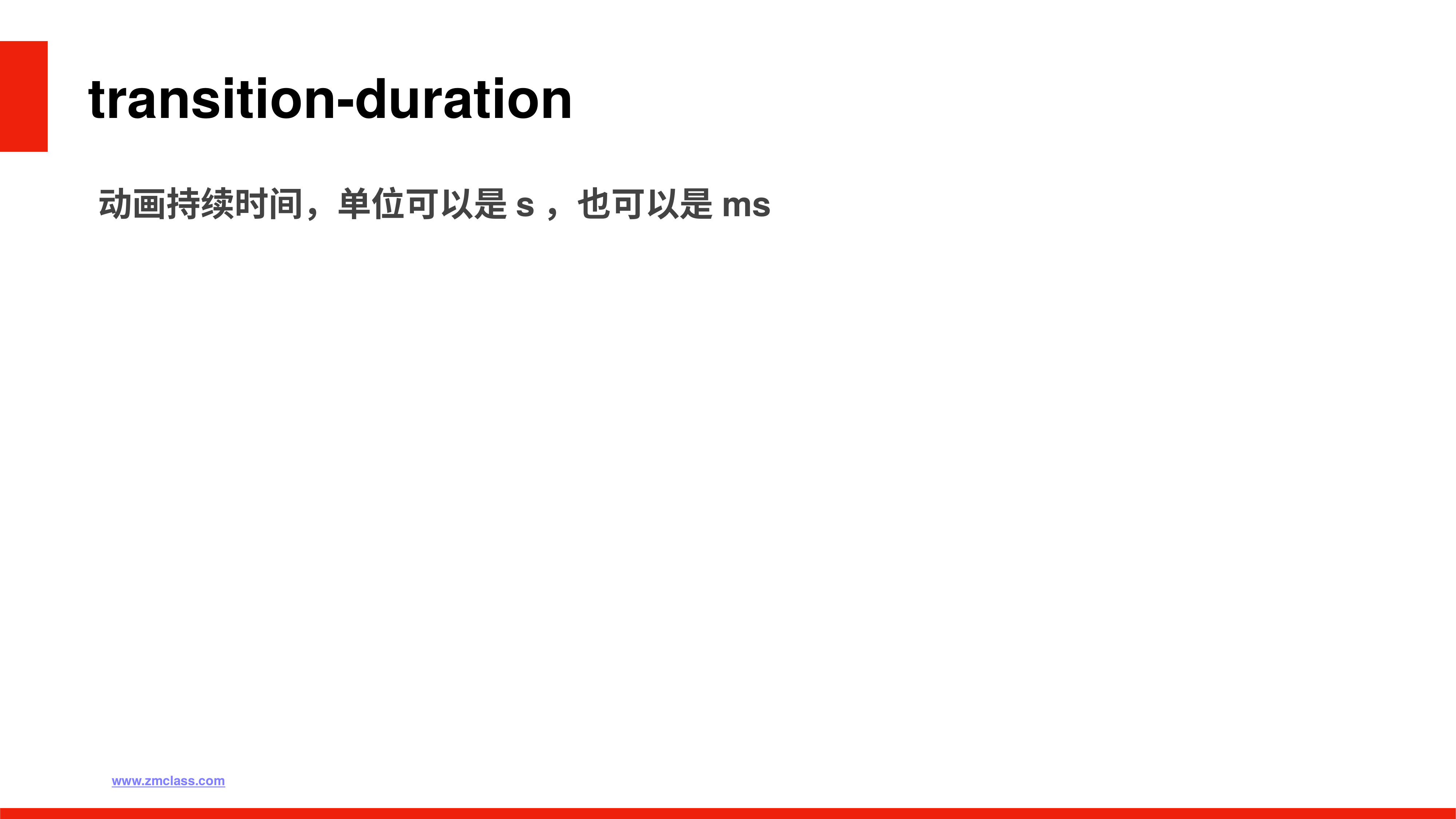

transition-duration
动画持续时间，单位可以是s，也可以是ms
追梦课堂   临汾首家专业的web前端培训机构                                                          www.zmclass.com
18